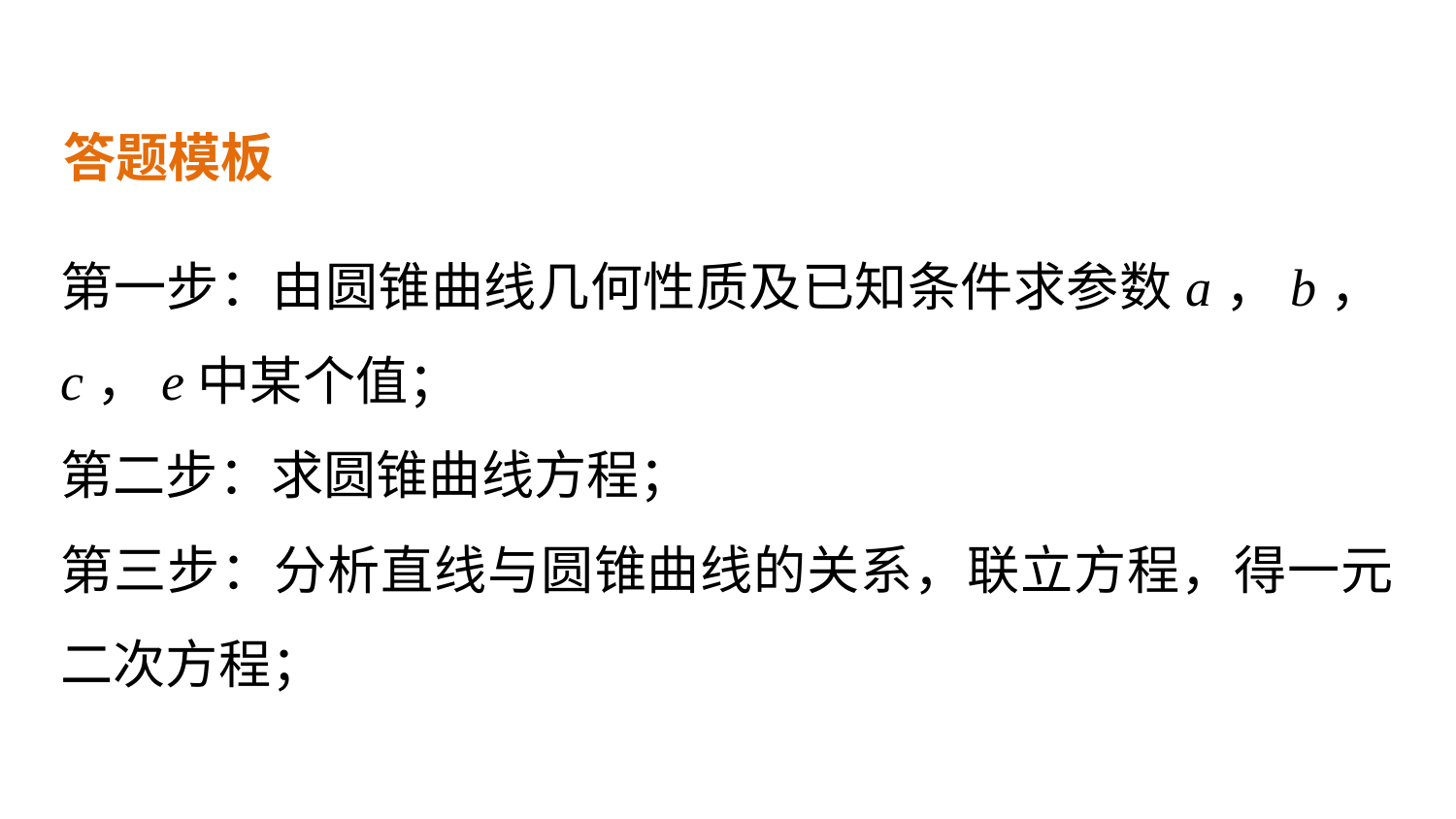

答题模板
第一步：由圆锥曲线几何性质及已知条件求参数a，b，c，e中某个值；
第二步：求圆锥曲线方程；
第三步：分析直线与圆锥曲线的关系，联立方程，得一元二次方程；